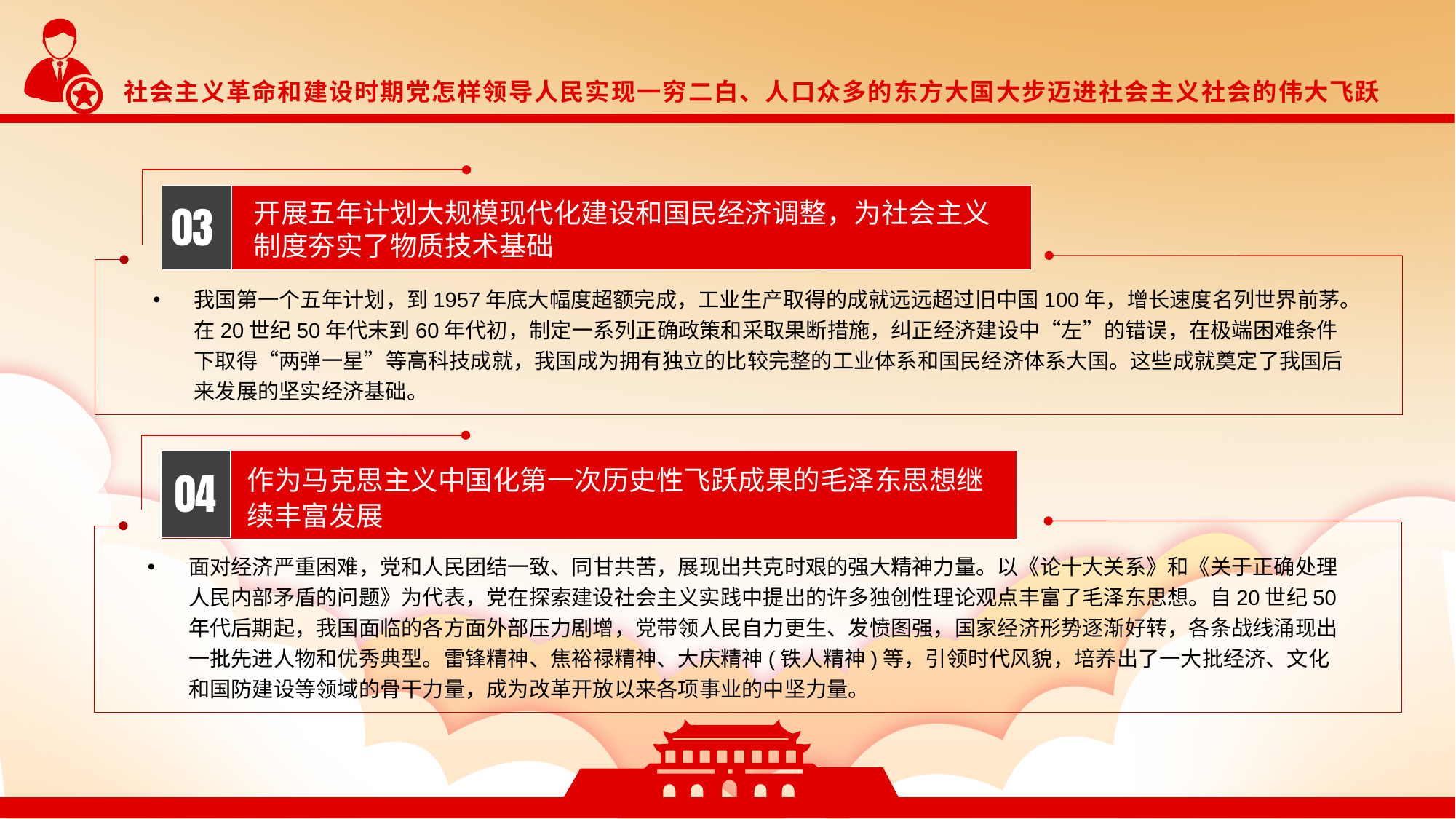

社会主义革命和建设时期党怎样领导人民实现一穷二白、人口众多的东方大国大步迈进社会主义社会的伟大飞跃

开展五年计划大规模现代化建设和国民经济调整，为社会主义制度夯实了物质技术基础
03
我国第一个五年计划，到1957年底大幅度超额完成，工业生产取得的成就远远超过旧中国100年，增长速度名列世界前茅。在20世纪50年代末到60年代初，制定一系列正确政策和采取果断措施，纠正经济建设中“左”的错误，在极端困难条件下取得“两弹一星”等高科技成就，我国成为拥有独立的比较完整的工业体系和国民经济体系大国。这些成就奠定了我国后来发展的坚实经济基础。

作为马克思主义中国化第一次历史性飞跃成果的毛泽东思想继续丰富发展
04
面对经济严重困难，党和人民团结一致、同甘共苦，展现出共克时艰的强大精神力量。以《论十大关系》和《关于正确处理人民内部矛盾的问题》为代表，党在探索建设社会主义实践中提出的许多独创性理论观点丰富了毛泽东思想。自20世纪50年代后期起，我国面临的各方面外部压力剧增，党带领人民自力更生、发愤图强，国家经济形势逐渐好转，各条战线涌现出一批先进人物和优秀典型。雷锋精神、焦裕禄精神、大庆精神(铁人精神)等，引领时代风貌，培养出了一大批经济、文化和国防建设等领域的骨干力量，成为改革开放以来各项事业的中坚力量。